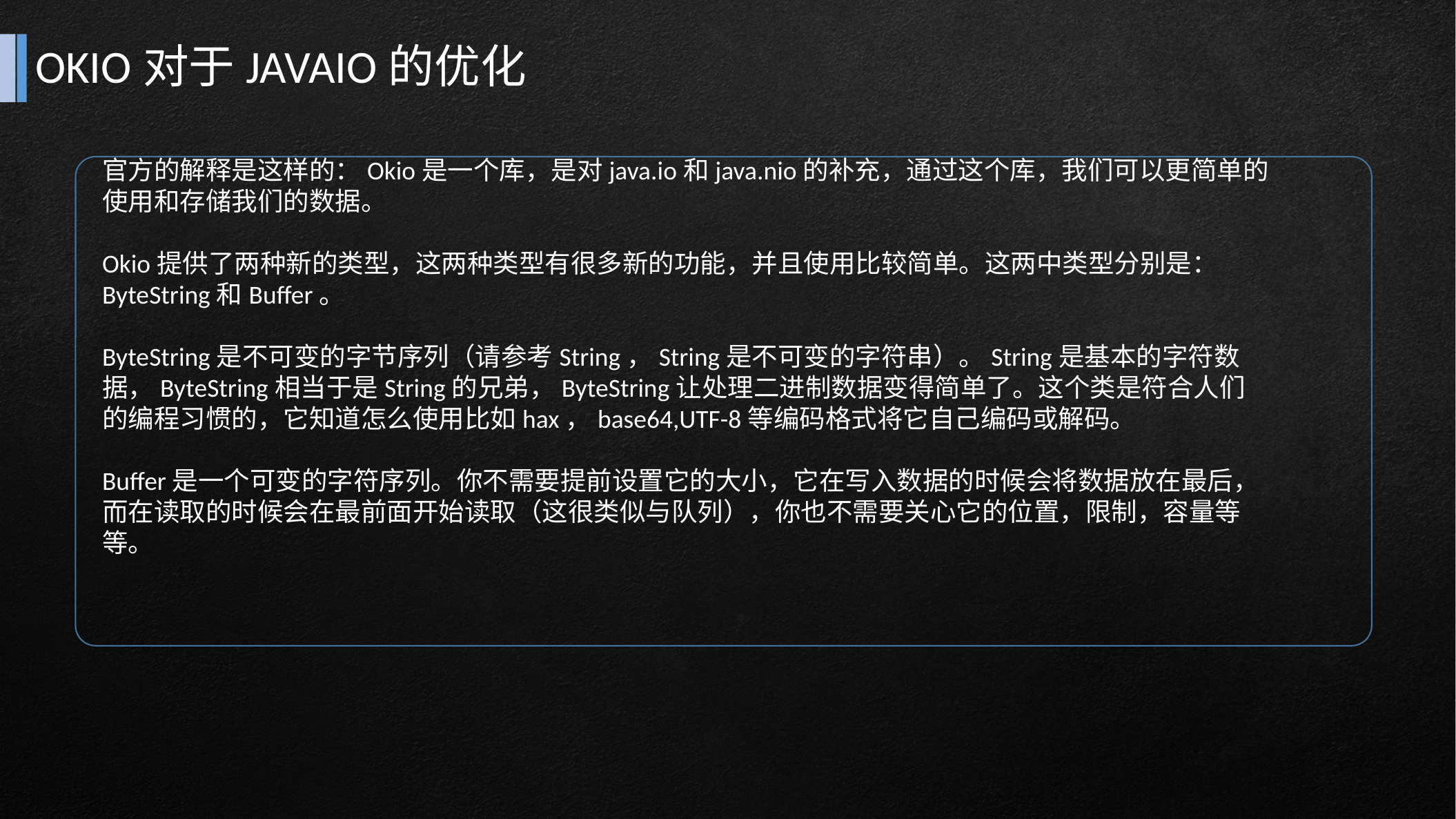

# OKIO对于JAVAIO的优化
官方的解释是这样的：Okio是一个库，是对java.io和java.nio的补充，通过这个库，我们可以更简单的使用和存储我们的数据。

Okio提供了两种新的类型，这两种类型有很多新的功能，并且使用比较简单。这两中类型分别是：ByteString和Buffer。

ByteString是不可变的字节序列（请参考String，String是不可变的字符串）。String是基本的字符数据，ByteString相当于是String的兄弟，ByteString让处理二进制数据变得简单了。这个类是符合人们的编程习惯的，它知道怎么使用比如hax，base64,UTF-8等编码格式将它自己编码或解码。

Buffer是一个可变的字符序列。你不需要提前设置它的大小，它在写入数据的时候会将数据放在最后，而在读取的时候会在最前面开始读取（这很类似与队列），你也不需要关心它的位置，限制，容量等等。